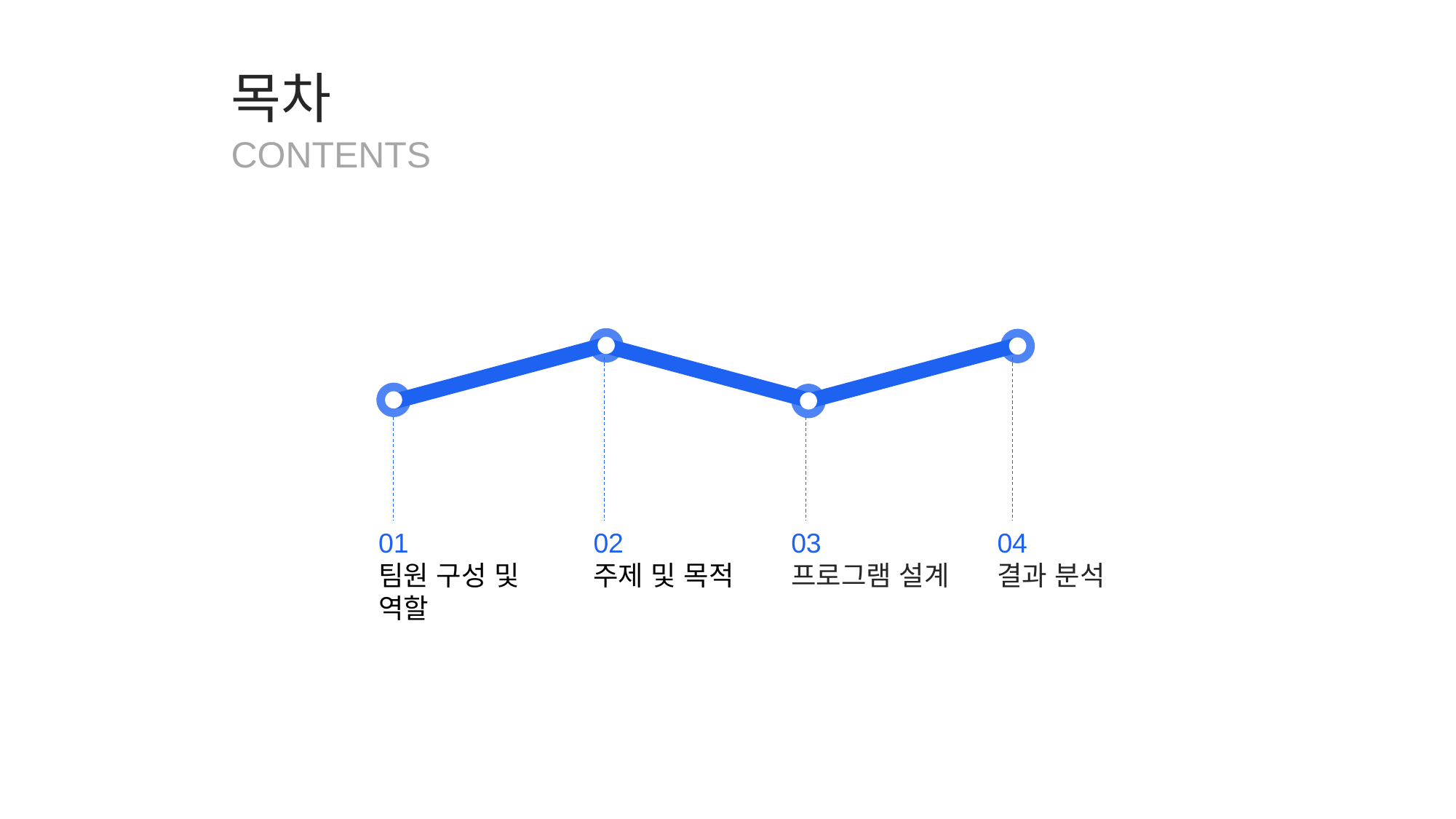

목차
CONTENTS

03
프로그램 설계
01
팀원 구성 및 역할

04
결과 분석
02
주제 및 목적